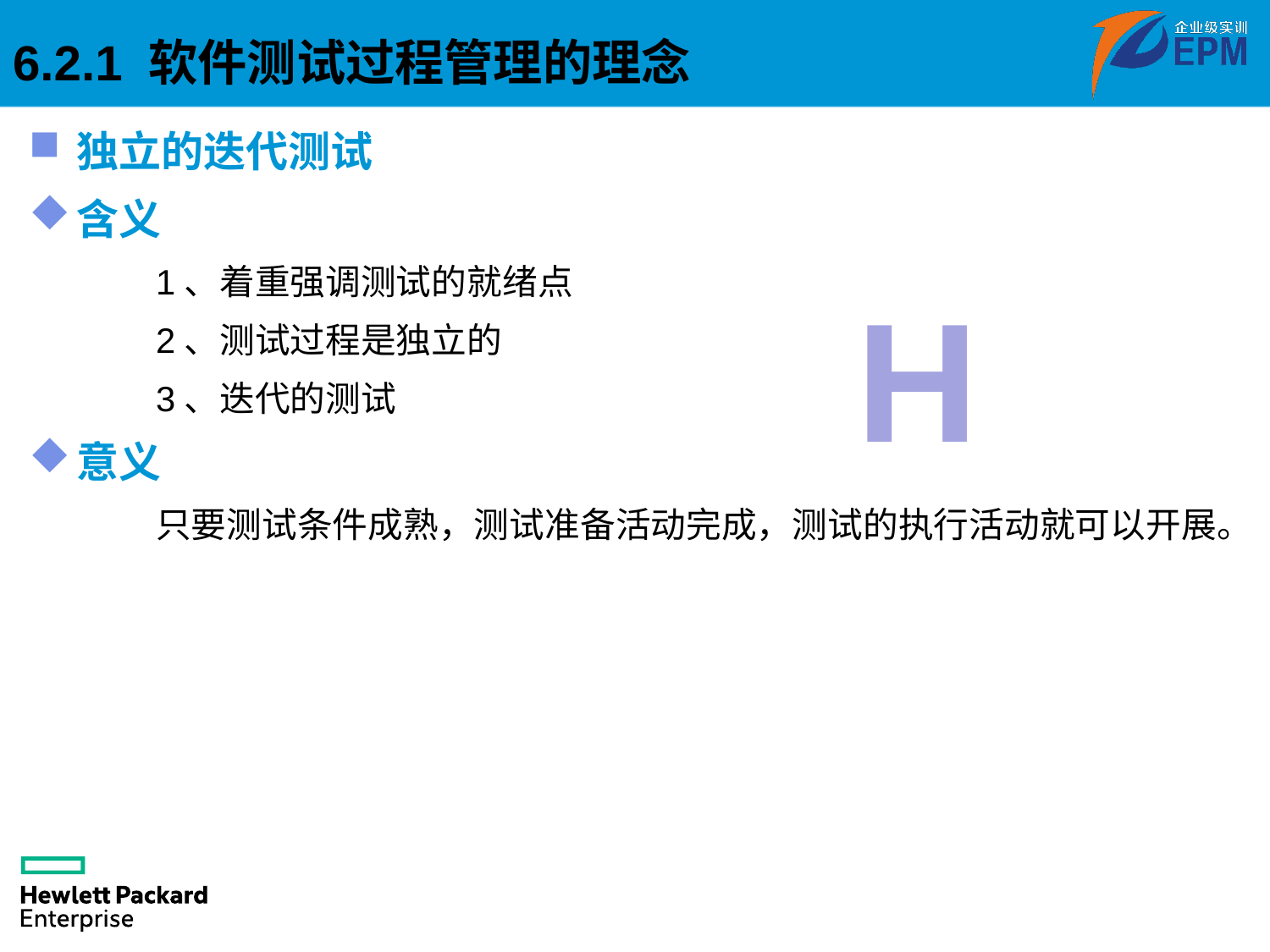

6.2.1 软件测试过程管理的理念
独立的迭代测试
含义
	1、着重强调测试的就绪点
	2、测试过程是独立的
	3、迭代的测试
意义
	只要测试条件成熟，测试准备活动完成，测试的执行活动就可以开展。

H